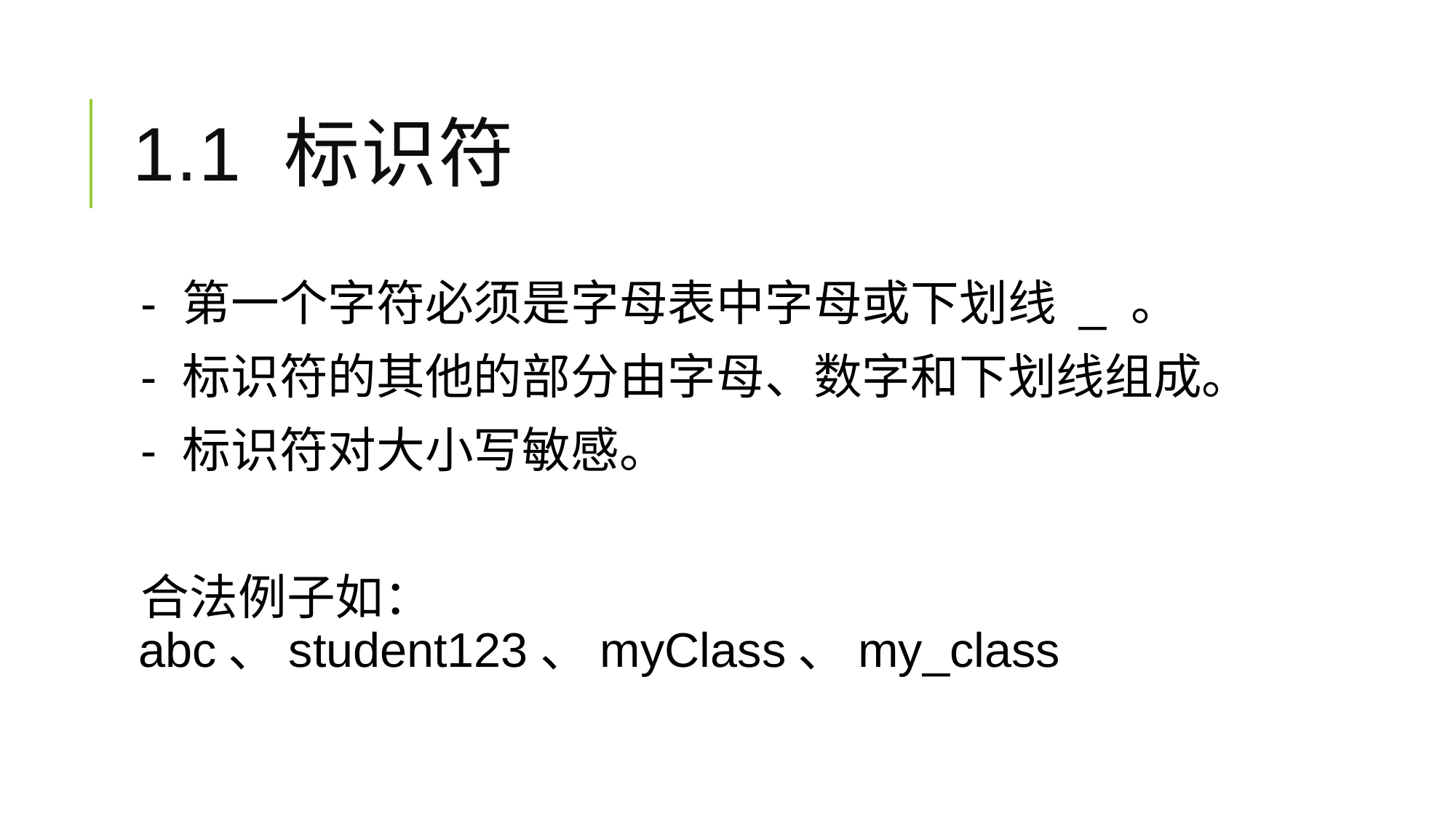

# 1.1 标识符
- 第一个字符必须是字母表中字母或下划线 _ 。
- 标识符的其他的部分由字母、数字和下划线组成。
- 标识符对大小写敏感。

合法例子如：abc、student123、myClass、my_class